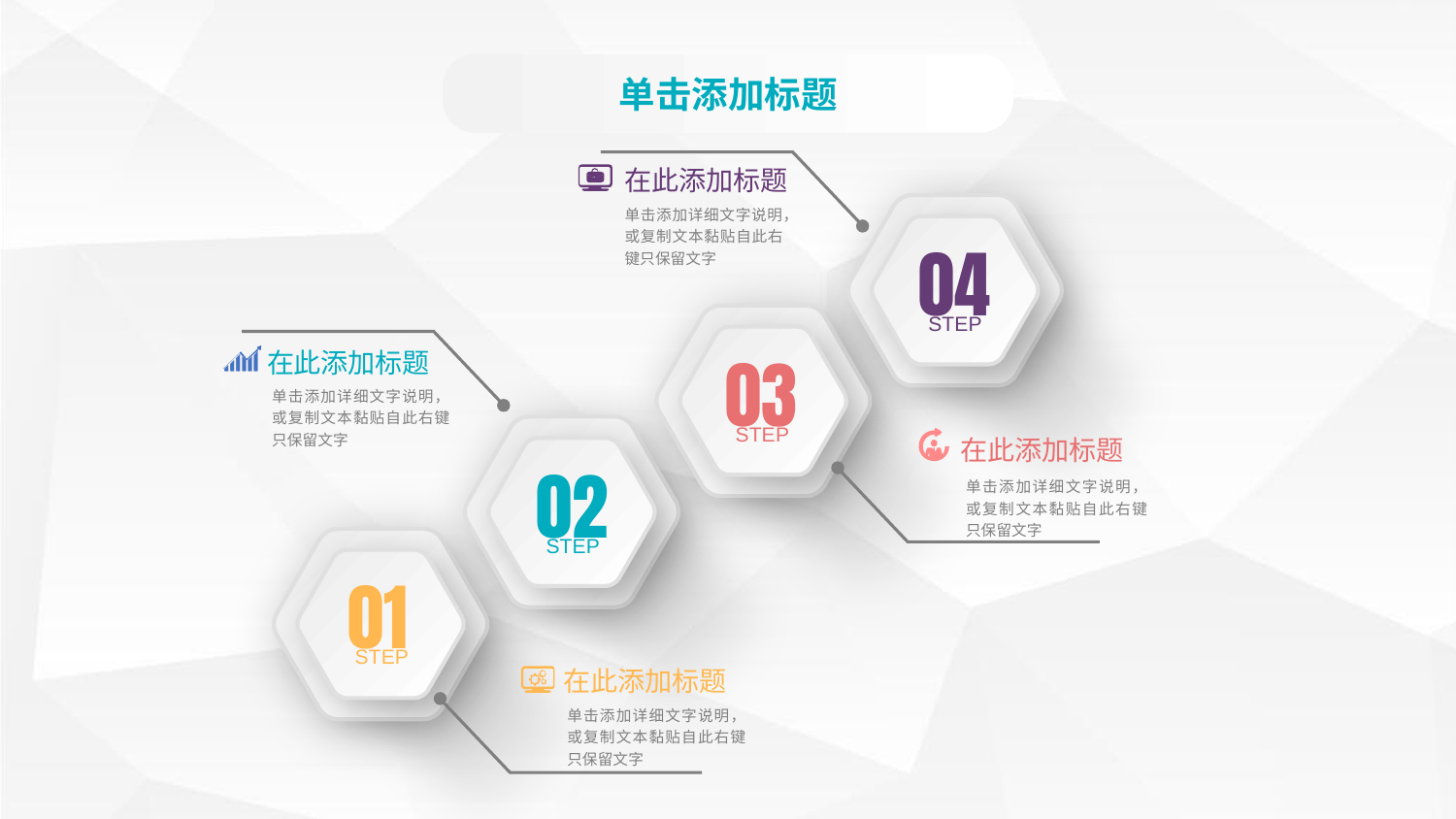

单击添加标题

在此添加标题

04
STEP
单击添加详细文字说明，或复制文本黏贴自此右键只保留文字

03
STEP

在此添加标题

单击添加详细文字说明，或复制文本黏贴自此右键只保留文字

02
STEP
在此添加标题

单击添加详细文字说明，或复制文本黏贴自此右键只保留文字

01
STEP
在此添加标题

单击添加详细文字说明，或复制文本黏贴自此右键只保留文字